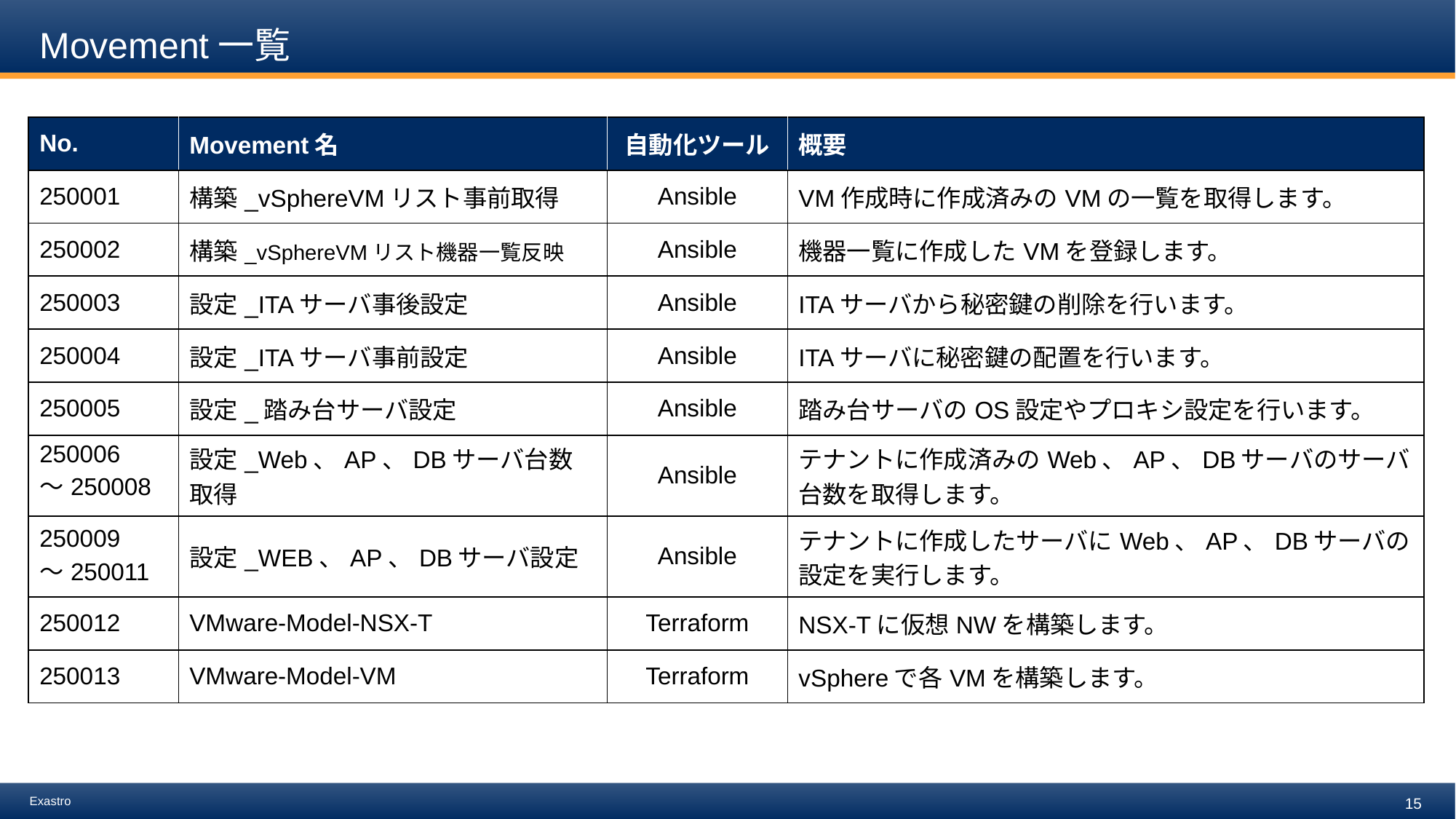

# Movement一覧
| No. | Movement名 | 自動化ツール | 概要 |
| --- | --- | --- | --- |
| 250001 | 構築\_vSphereVMリスト事前取得 | Ansible | VM作成時に作成済みのVMの一覧を取得します。 |
| 250002 | 構築\_vSphereVMリスト機器一覧反映 | Ansible | 機器一覧に作成したVMを登録します。 |
| 250003 | 設定\_ITAサーバ事後設定 | Ansible | ITAサーバから秘密鍵の削除を行います。 |
| 250004 | 設定\_ITAサーバ事前設定 | Ansible | ITAサーバに秘密鍵の配置を行います。 |
| 250005 | 設定\_踏み台サーバ設定 | Ansible | 踏み台サーバのOS設定やプロキシ設定を行います。 |
| 250006 ～250008 | 設定\_Web、AP、DBサーバ台数取得 | Ansible | テナントに作成済みのWeb、AP、DBサーバのサーバ台数を取得します。 |
| 250009 ～250011 | 設定\_WEB、AP、DBサーバ設定 | Ansible | テナントに作成したサーバにWeb、AP、DBサーバの設定を実行します。 |
| 250012 | VMware-Model-NSX-T | Terraform | NSX-Tに仮想NWを構築します。 |
| 250013 | VMware-Model-VM | Terraform | vSphereで各VMを構築します。 |